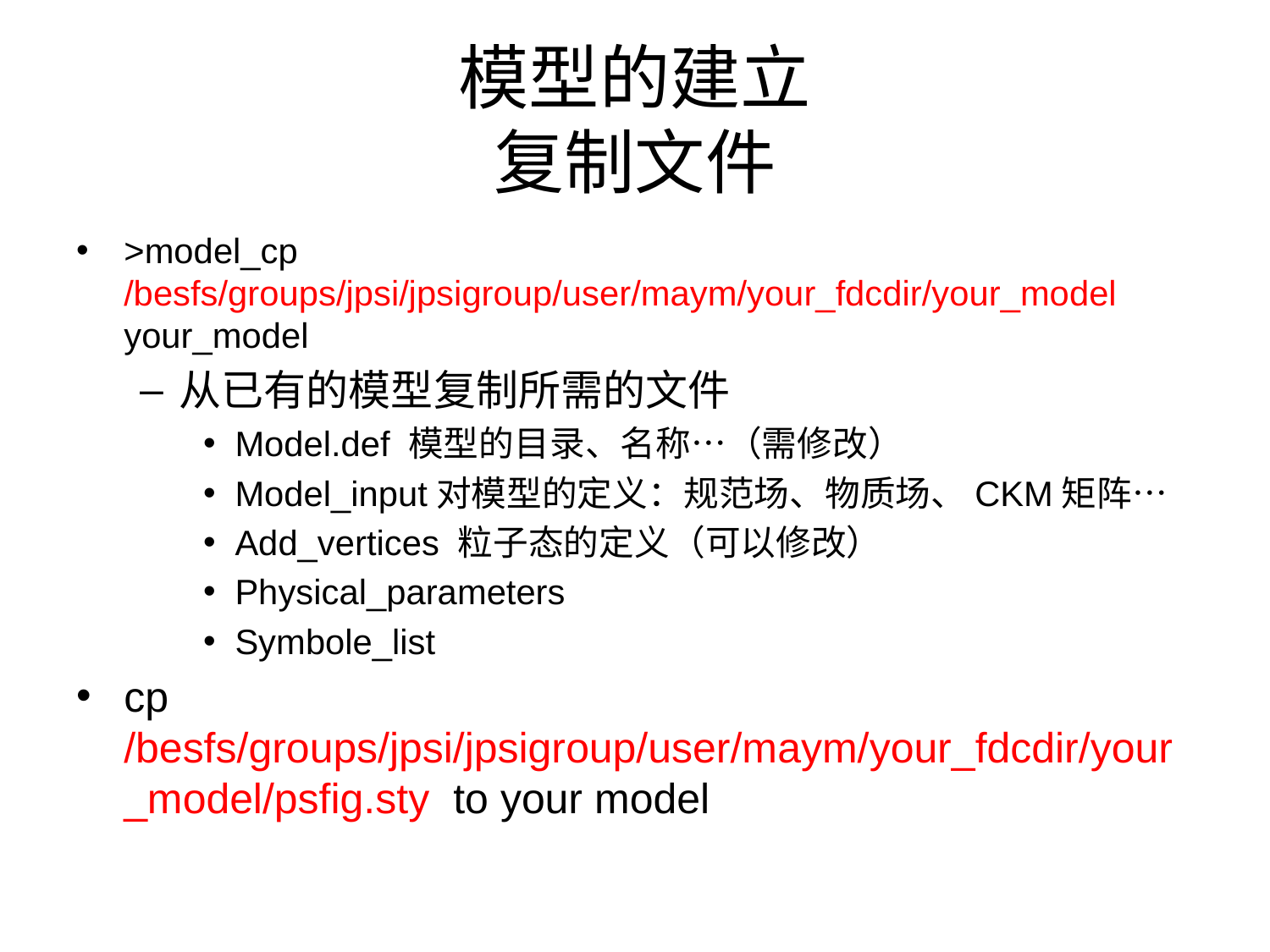

# 模型的建立 复制文件
>model_cp /besfs/groups/jpsi/jpsigroup/user/maym/your_fdcdir/your_model your_model
从已有的模型复制所需的文件
Model.def 模型的目录、名称…（需修改）
Model_input对模型的定义：规范场、物质场、CKM矩阵…
Add_vertices 粒子态的定义（可以修改）
Physical_parameters
Symbole_list
cp /besfs/groups/jpsi/jpsigroup/user/maym/your_fdcdir/your_model/psfig.sty  to your model